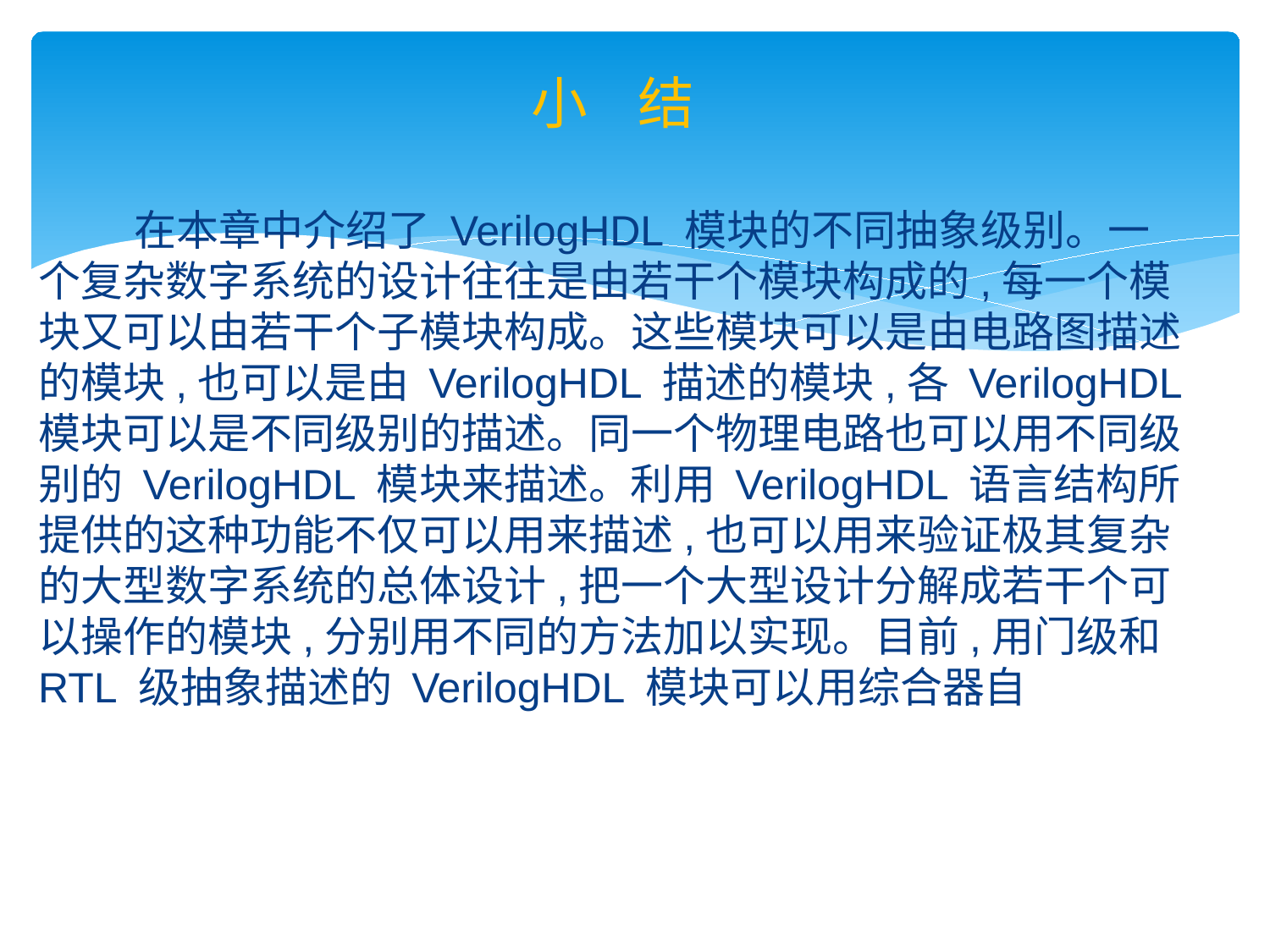

小    结

         在本章中介绍了 VerilogHDL 模块的不同抽象级别。一个复杂数字系统的设计往往是由若干个模块构成的,每一个模块又可以由若干个子模块构成。这些模块可以是由电路图描述的模块,也可以是由 VerilogHDL 描述的模块,各 VerilogHDL 模块可以是不同级别的描述。同一个物理电路也可以用不同级别的 VerilogHDL 模块来描述。利用 VerilogHDL 语言结构所提供的这种功能不仅可以用来描述,也可以用来验证极其复杂的大型数字系统的总体设计,把一个大型设计分解成若干个可以操作的模块,分别用不同的方法加以实现。目前,用门级和 RTL 级抽象描述的 VerilogHDL 模块可以用综合器自